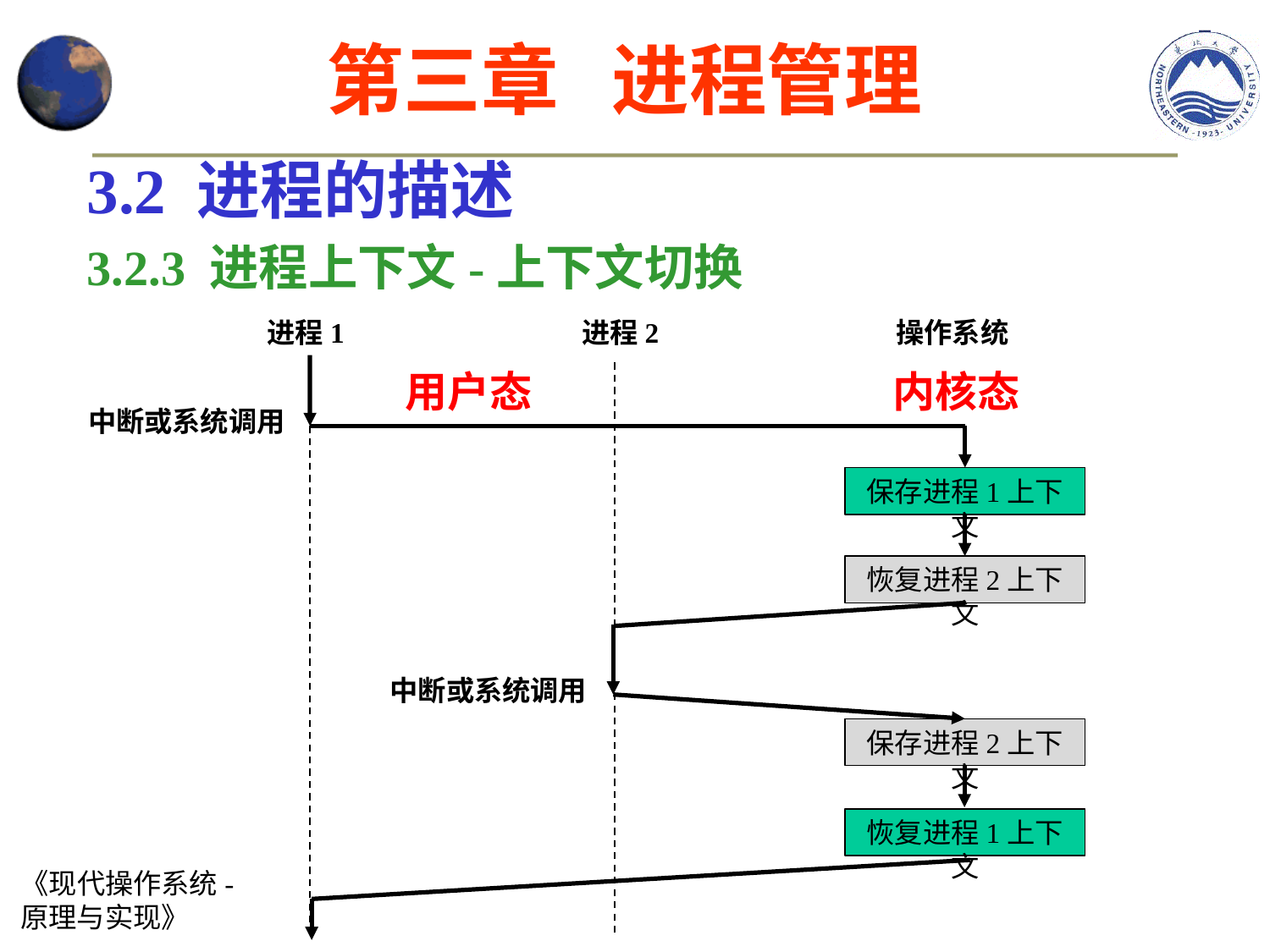

第三章   进程管理
3.2 进程的描述
3.2.3 进程上下文-上下文切换

进程1
进程2
操作系统
用户态
内核态
中断或系统调用
保存进程1上下文
恢复进程2上下文
中断或系统调用
保存进程2上下文
恢复进程1上下文
《现代操作系统-原理与实现》